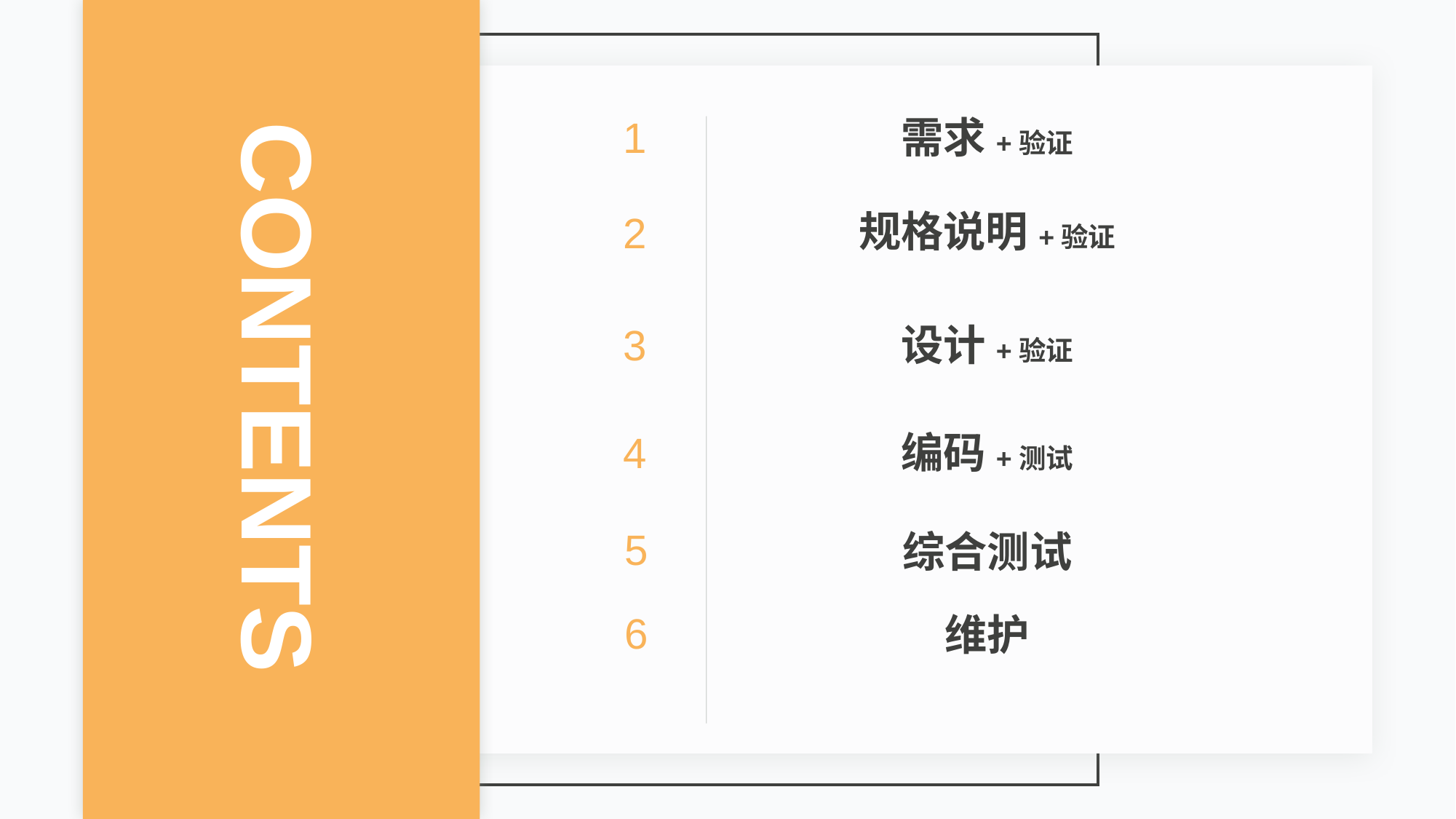

1
需求+验证

规格说明+验证
2
3
设计+验证
CONTENTS
4
编码+测试
5
综合测试
6
维护